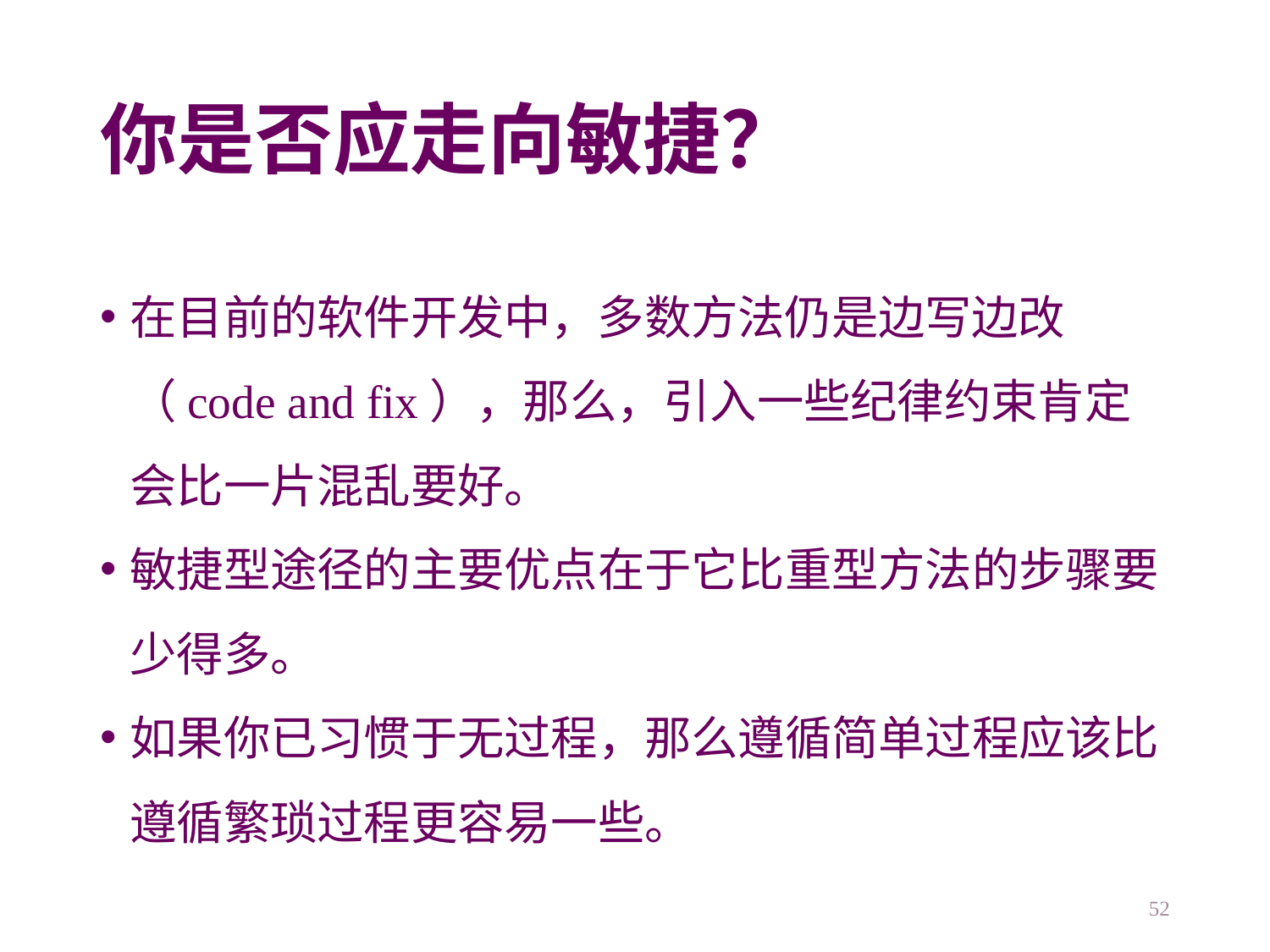

# 你是否应走向敏捷？
在目前的软件开发中，多数方法仍是边写边改（code and fix），那么，引入一些纪律约束肯定会比一片混乱要好。
敏捷型途径的主要优点在于它比重型方法的步骤要少得多。
如果你已习惯于无过程，那么遵循简单过程应该比遵循繁琐过程更容易一些。
52